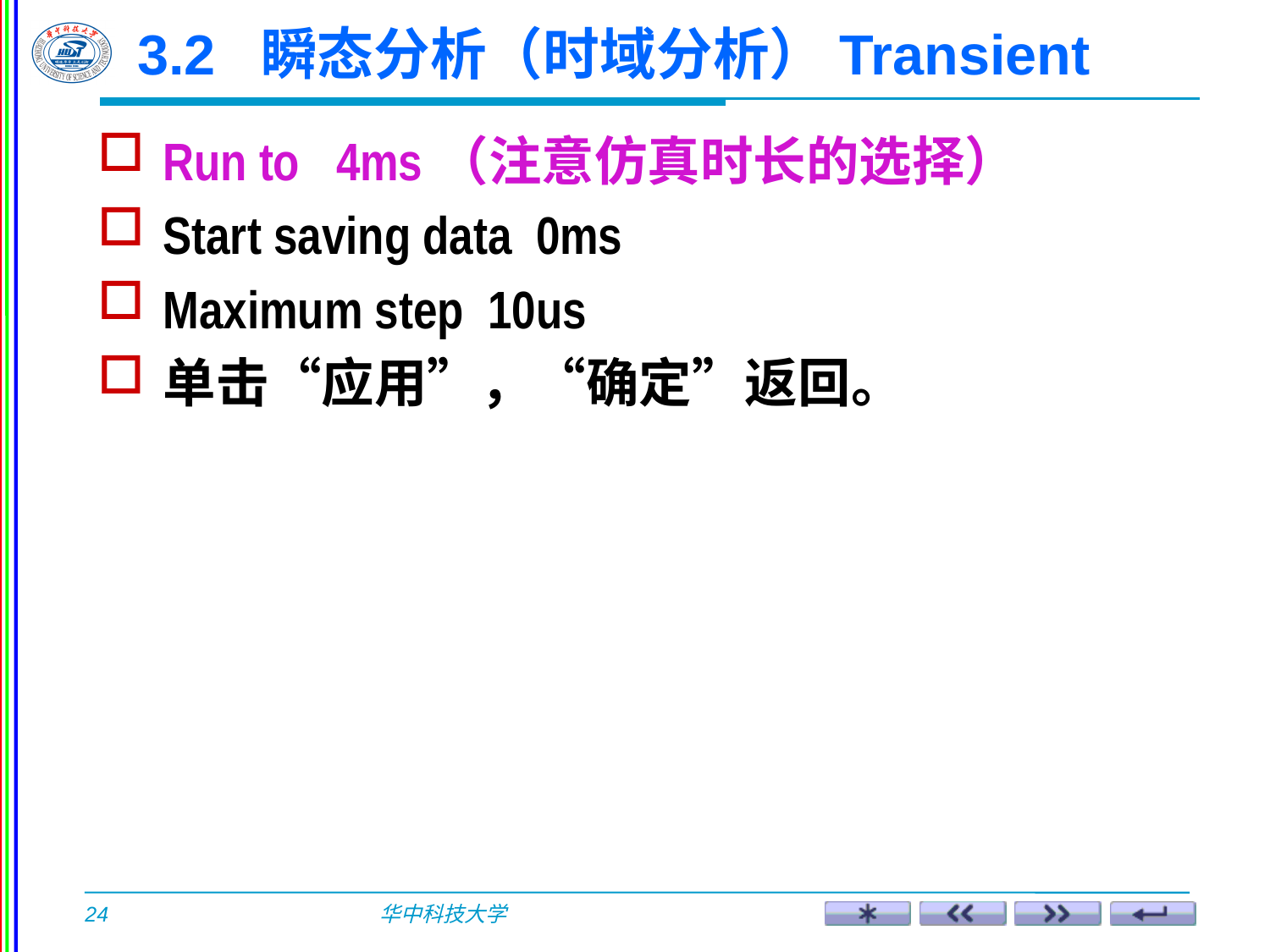

3.2  瞬态分析（时域分析）Transient
Run to   4ms（注意仿真时长的选择）
Start saving data  0ms
Maximum step  10us
单击“应用”，“确定”返回。